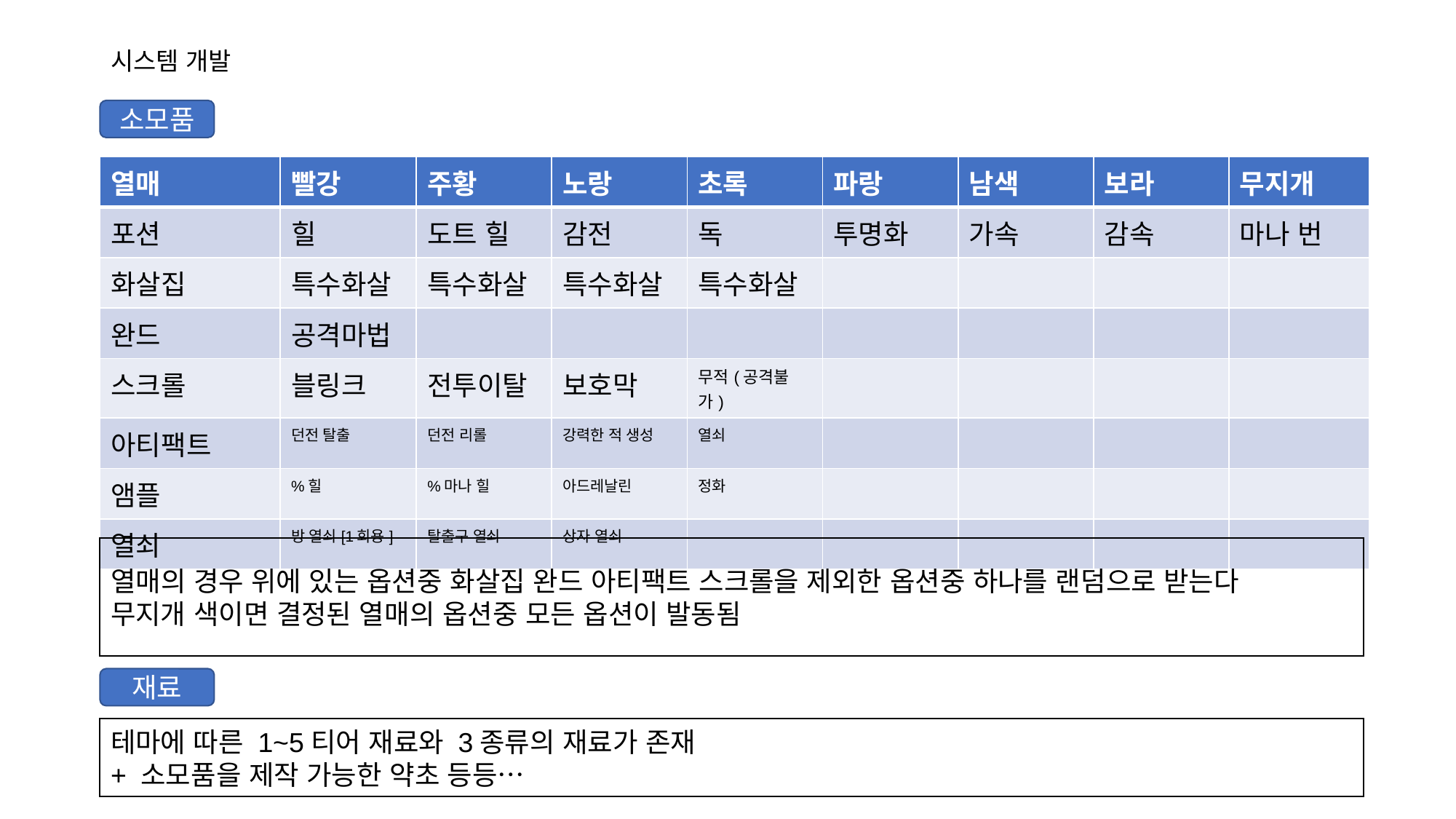

# 시스템 개발
소모품
| 열매 | 빨강 | 주황 | 노랑 | 초록 | 파랑 | 남색 | 보라 | 무지개 |
| --- | --- | --- | --- | --- | --- | --- | --- | --- |
| 포션 | 힐 | 도트 힐 | 감전 | 독 | 투명화 | 가속 | 감속 | 마나 번 |
| 화살집 | 특수화살 | 특수화살 | 특수화살 | 특수화살 |  |  |  |  |
| 완드 | 공격마법 |  |  |  |  |  |  |  |
| 스크롤 | 블링크 | 전투이탈 | 보호막 | 무적(공격불가) |  |  |  |  |
| 아티팩트 | 던전 탈출 | 던전 리롤 | 강력한 적 생성 | 열쇠 |  |  |  |  |
| 앰플 | %힐 | %마나 힐 | 아드레날린 | 정화 |  |  |  |  |
| 열쇠 | 방 열쇠[1회용] | 탈출구 열쇠 | 상자 열쇠 |  |  |  |  |  |
열매의 경우 위에 있는 옵션중 화살집 완드 아티팩트 스크롤을 제외한 옵션중 하나를 랜덤으로 받는다
무지개 색이면 결정된 열매의 옵션중 모든 옵션이 발동됨
재료
테마에 따른 1~5티어 재료와 3종류의 재료가 존재
+ 소모품을 제작 가능한 약초 등등…